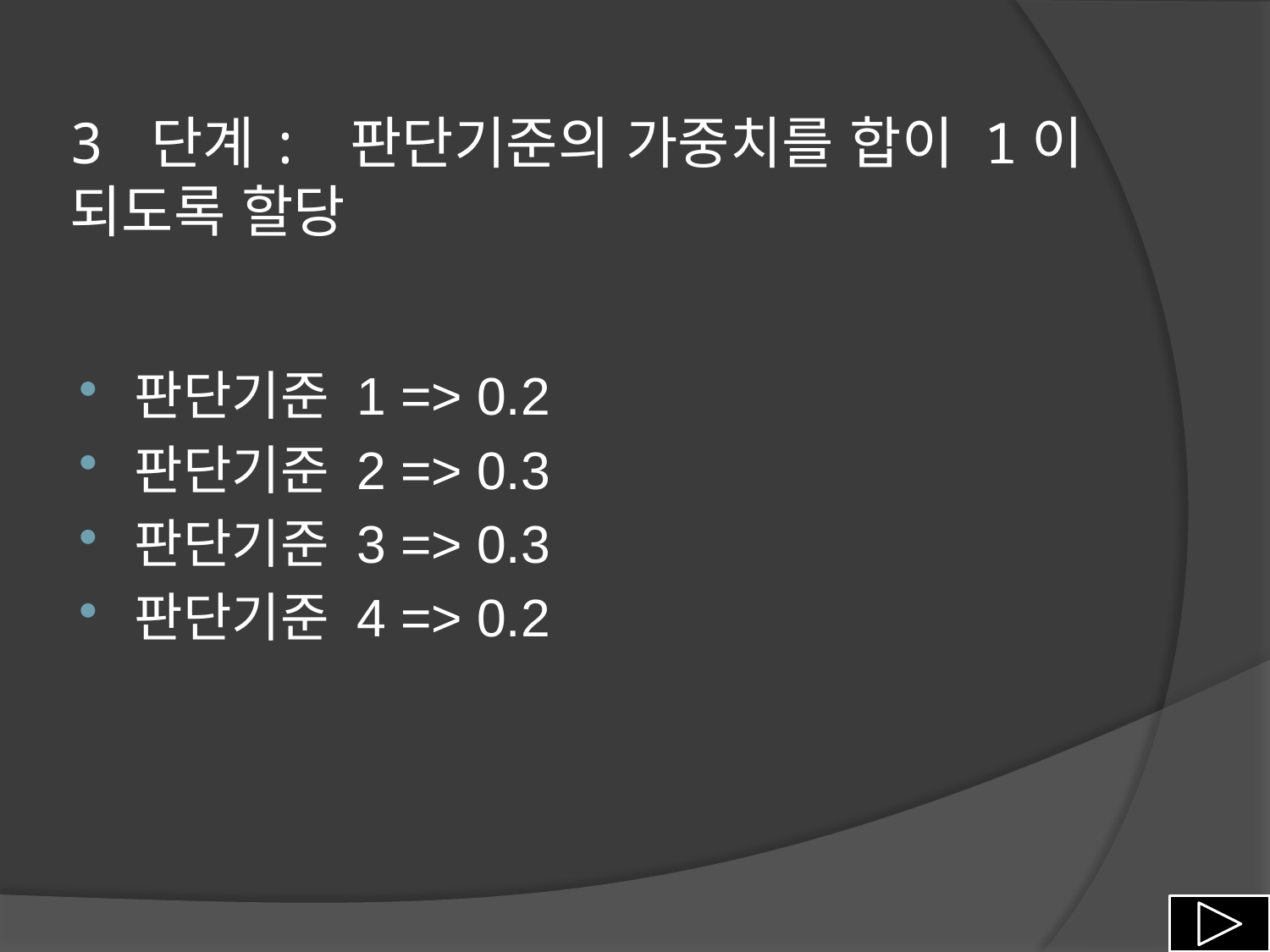

# 3 단계: 판단기준의 가중치를 합이 1이 되도록 할당
판단기준 1 => 0.2
판단기준 2 => 0.3
판단기준 3 => 0.3
판단기준 4 => 0.2